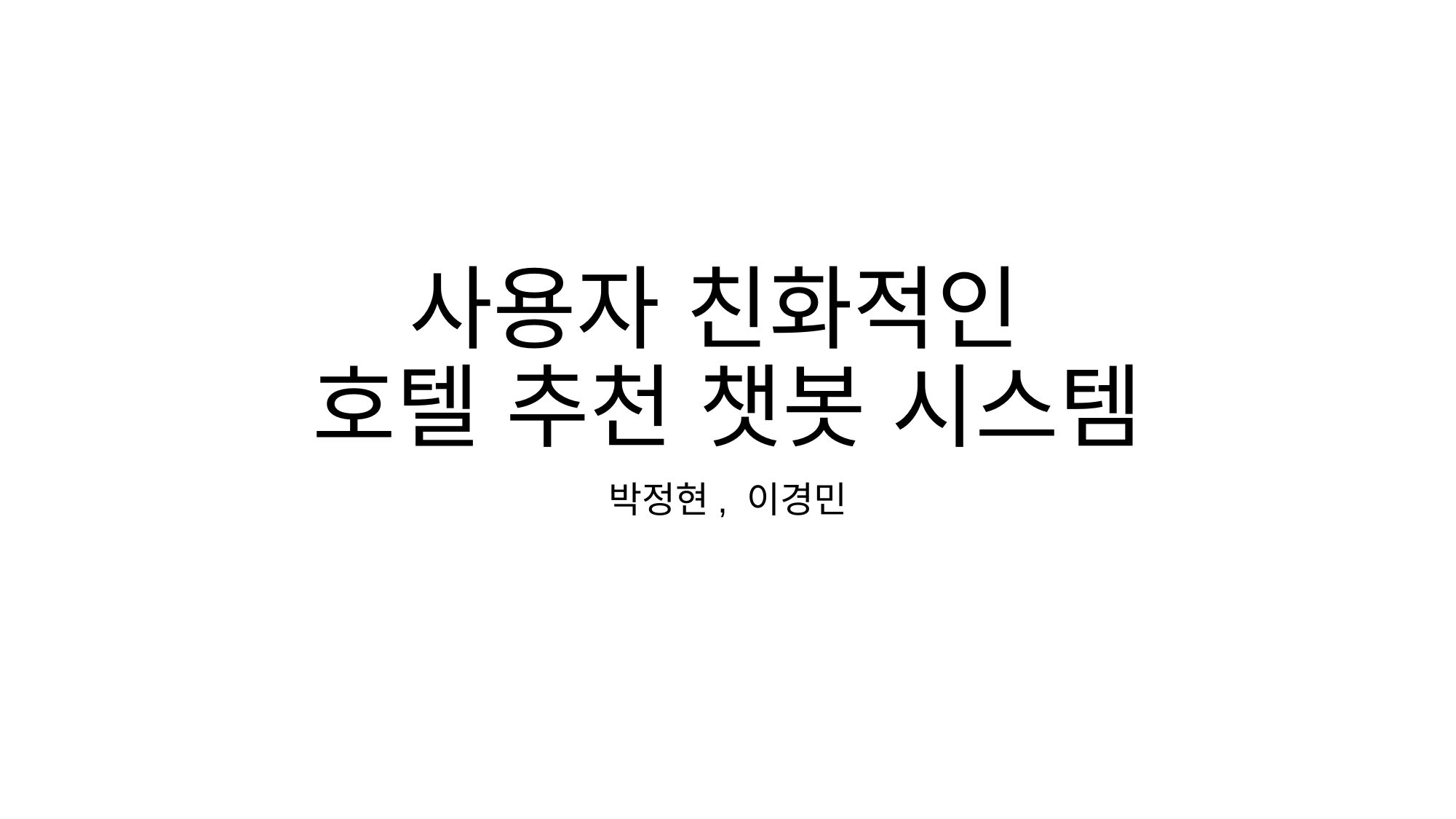

# 사용자 친화적인 호텔 추천 챗봇 시스템
박정현, 이경민